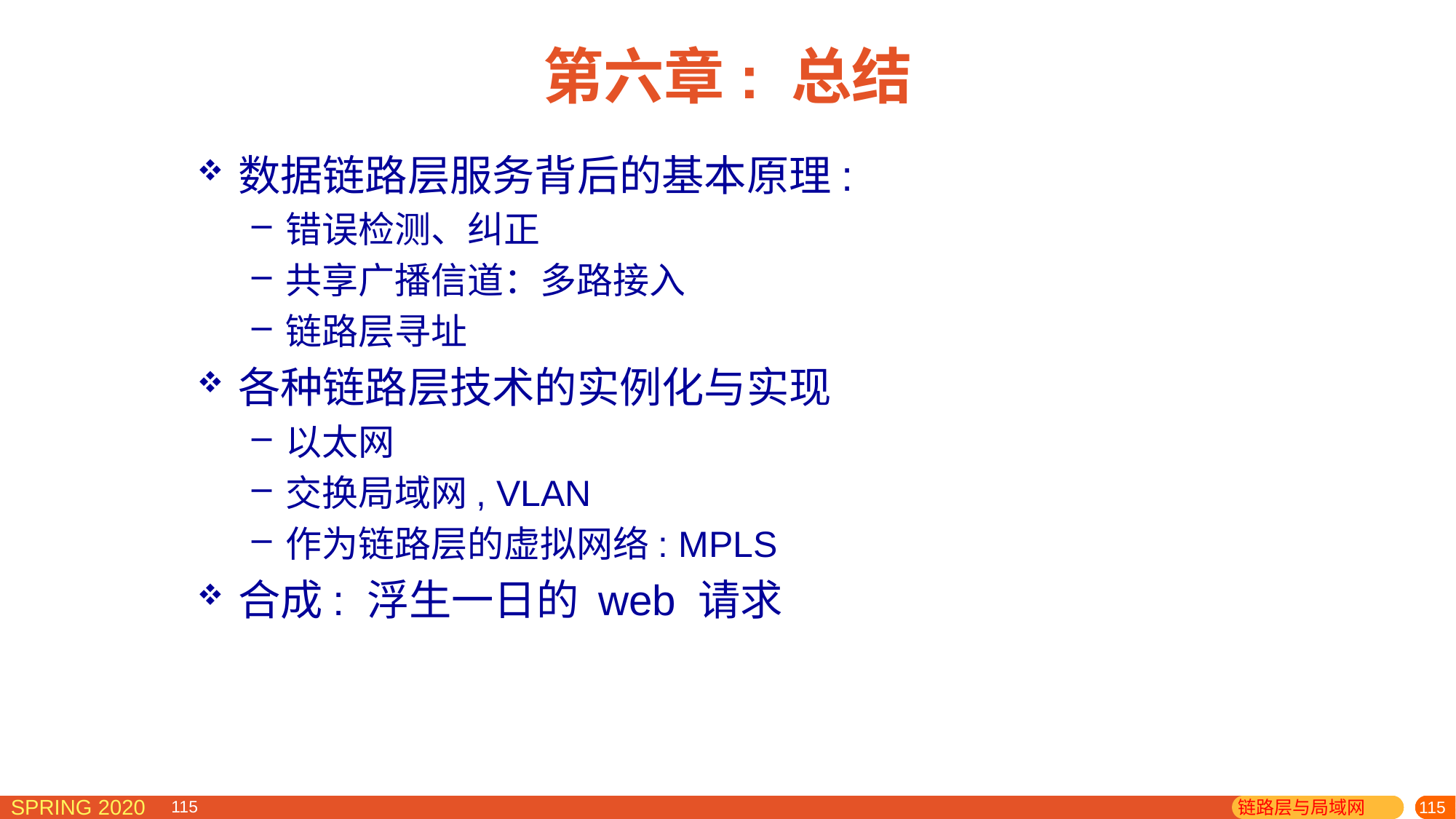

# 第六章: 总结
数据链路层服务背后的基本原理:
错误检测、纠正
共享广播信道：多路接入
链路层寻址
各种链路层技术的实例化与实现
以太网
交换局域网, VLAN
作为链路层的虚拟网络: MPLS
合成: 浮生一日的 web 请求

          链路层与局域网